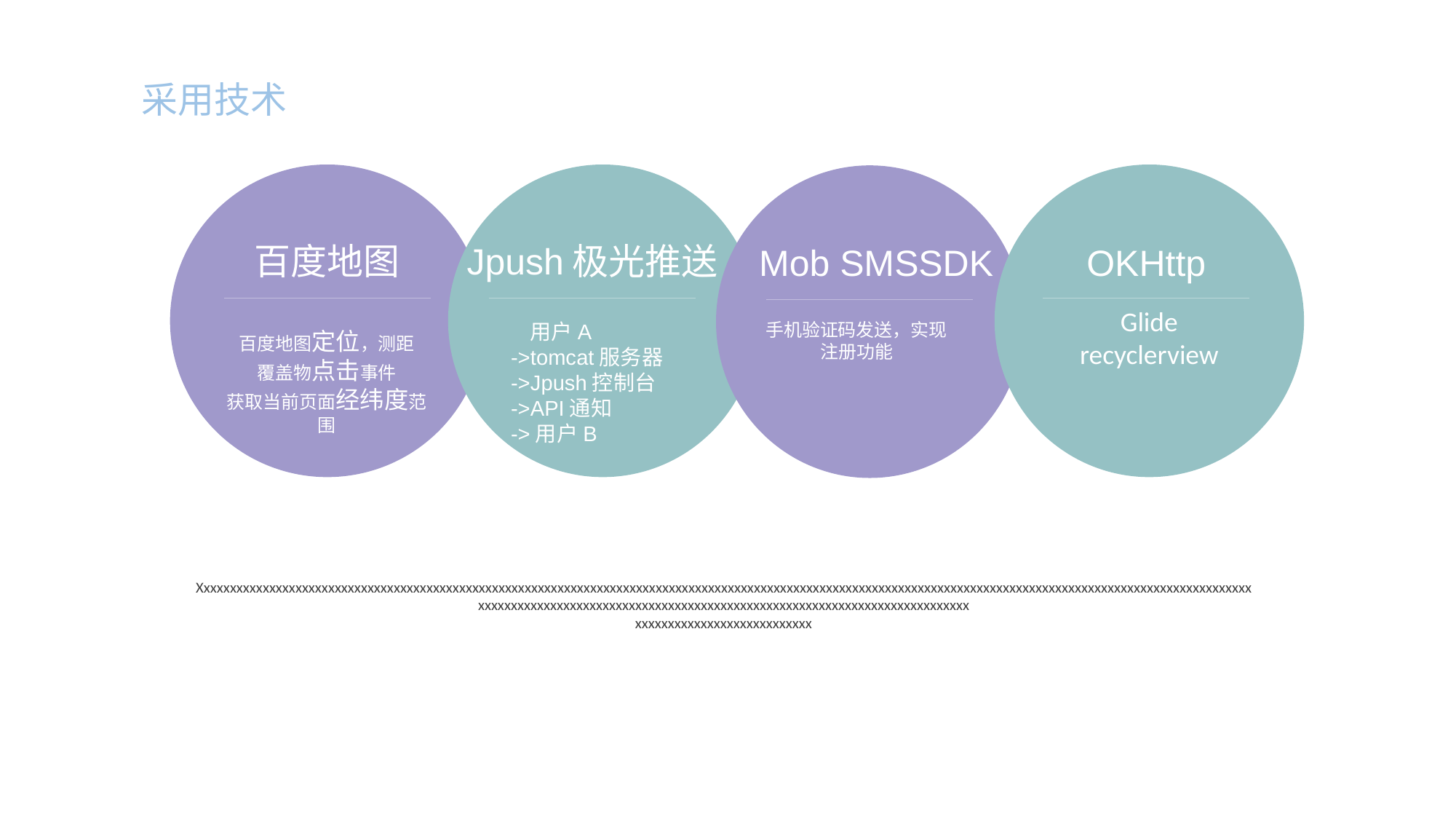

采用技术

Glide
recyclerview

百度地图
Jpush极光推送
OKHttp
Mob SMSSDK
   用户A
->tomcat服务器
->Jpush控制台
->API通知
->用户B
手机验证码发送，实现注册功能
百度地图定位，测距
覆盖物点击事件
获取当前页面经纬度范围
Xxxxxxxxxxxxxxxxxxxxxxxxxxxxxxxxxxxxxxxxxxxxxxxxxxxxxxxxxxxxxxxxxxxxxxxxxxxxxxxxxxxxxxxxxxxxxxxxxxxxxxxxxxxxxxxxxxxxxxxxxxxxxxxxxxxxxxxxxxxxxxxxxxxxxxxxxxxxxxxxxxxxxxxxxxxxxxxxxxxxxxxxxxxxxxxxxxxxxxxxxxxxxxxxxxxxxxxxxxxxxxxxxxxxxxxxxxxx
xxxxxxxxxxxxxxxxxxxxxxxxxxx